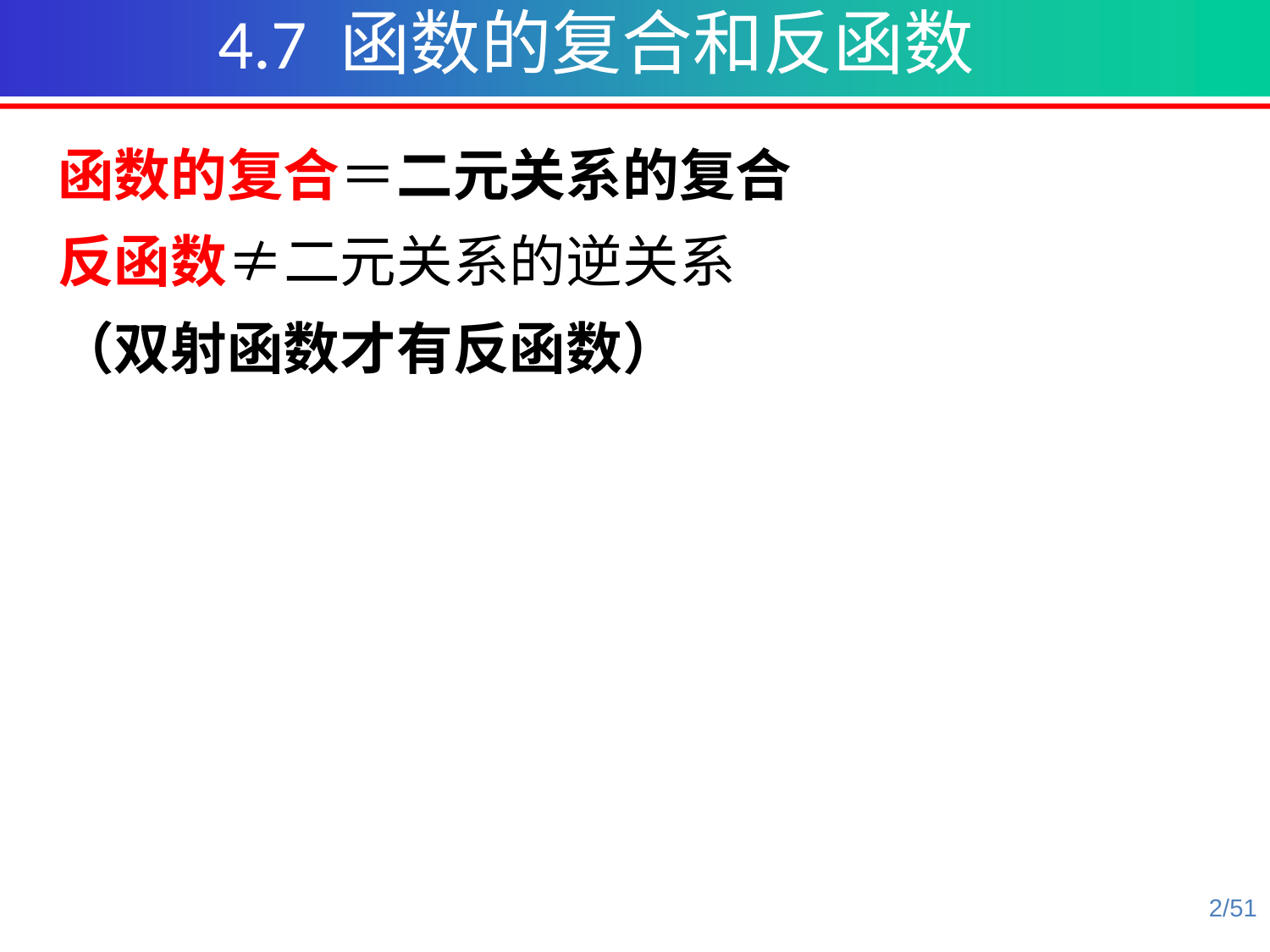

4.7 函数的复合和反函数
函数的复合＝二元关系的复合
反函数≠二元关系的逆关系
（双射函数才有反函数）
2/51